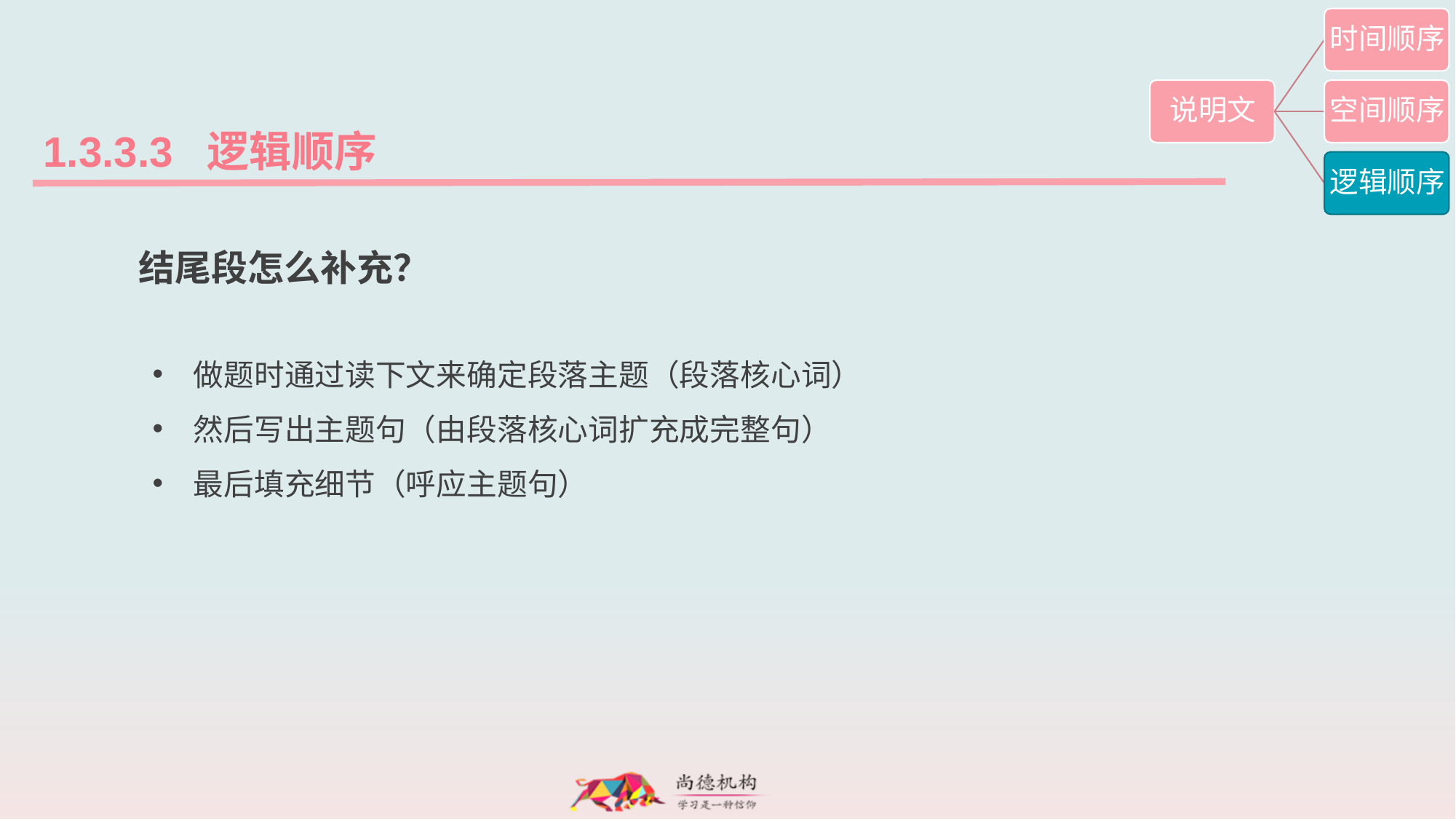

说明文

时间顺序

空间顺序

逻辑顺序
1.3.3.3  逻辑顺序
结尾段怎么补充？

做题时通过读下文来确定段落主题（段落核心词）
然后写出主题句（由段落核心词扩充成完整句）
最后填充细节（呼应主题句）